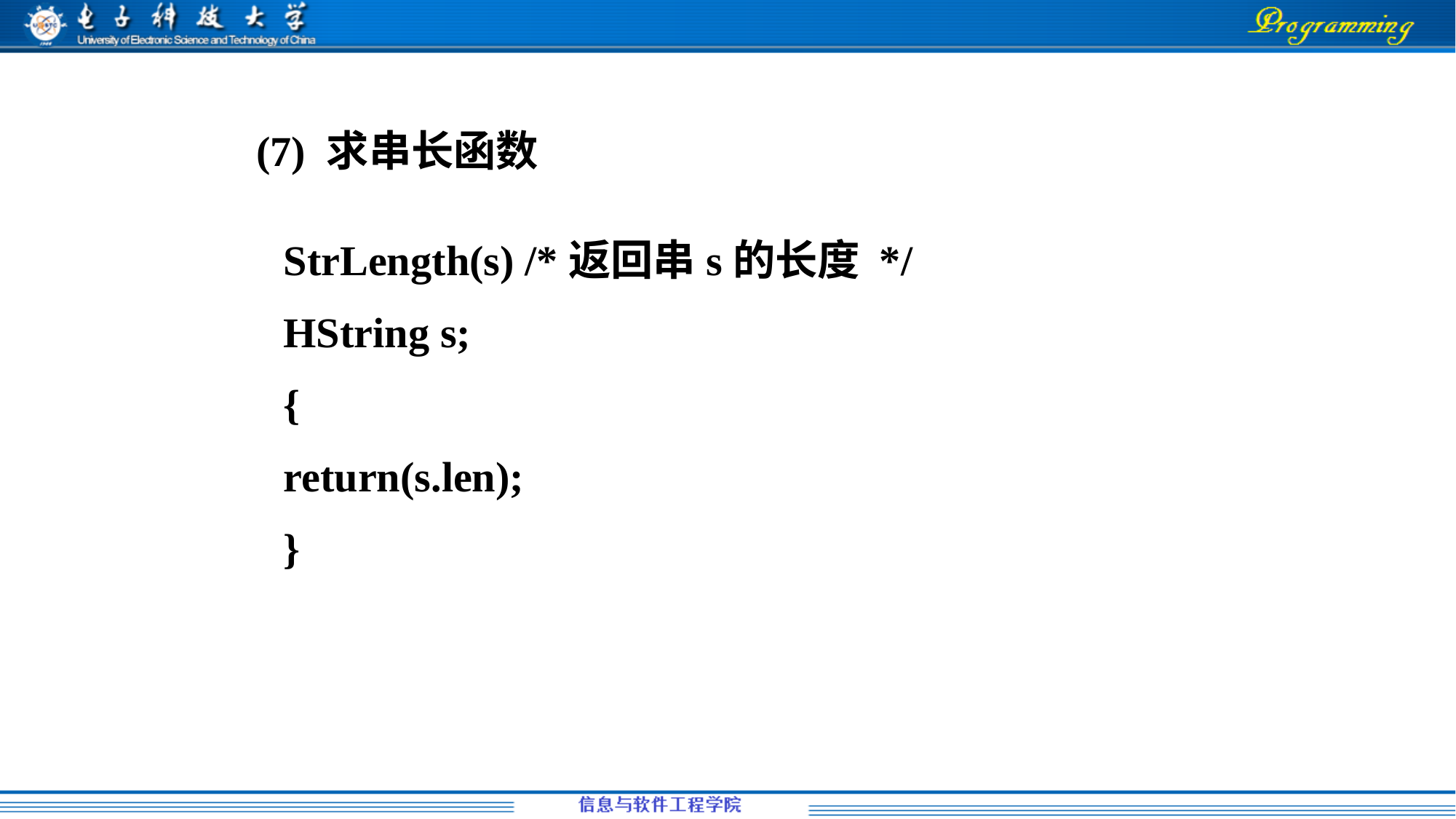

(7) 求串长函数
StrLength(s) /*返回串s的长度 */
HString s;
{
return(s.len);
}